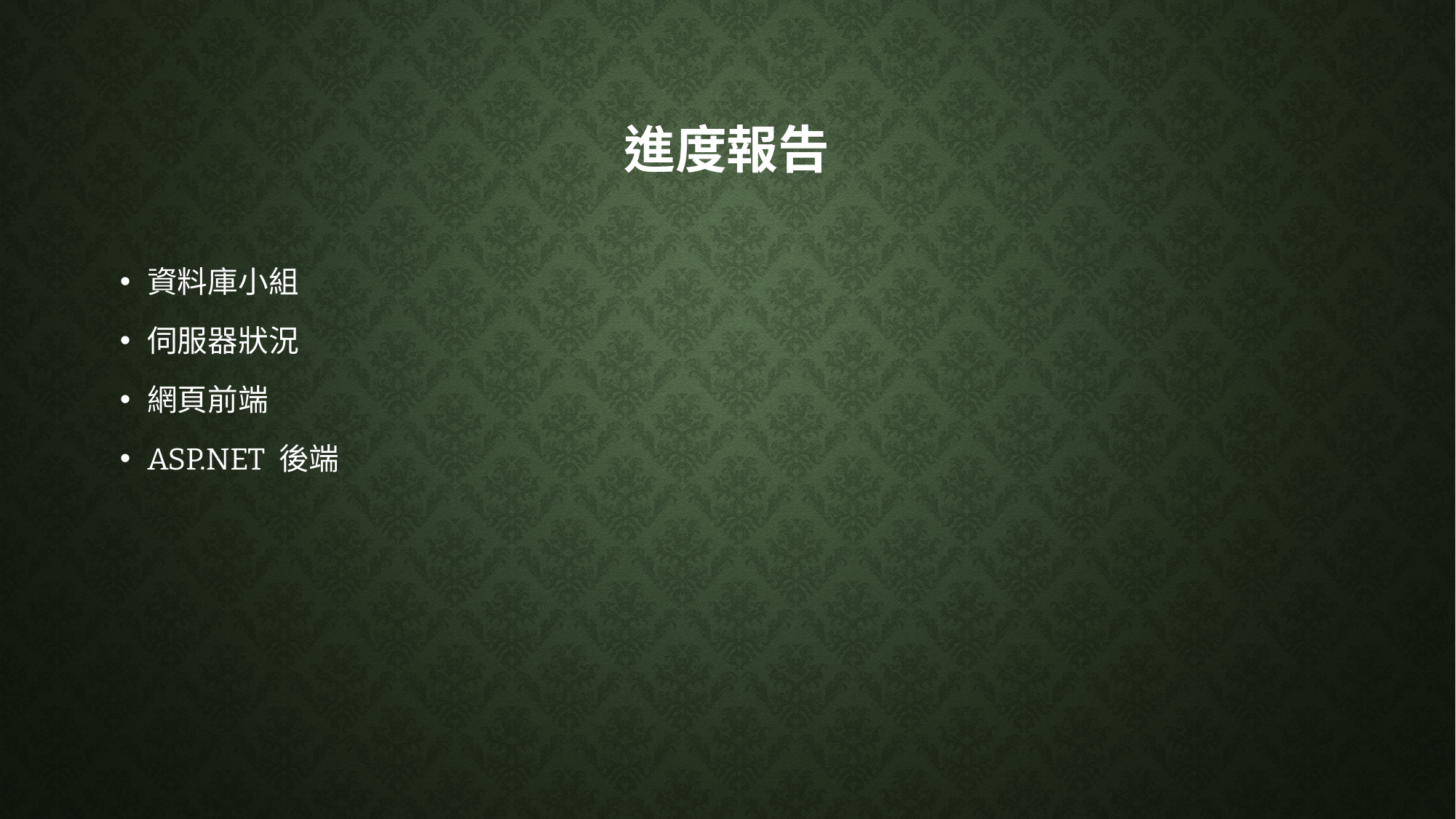

# 進度報告
資料庫小組
伺服器狀況
網頁前端
ASP.NET 後端